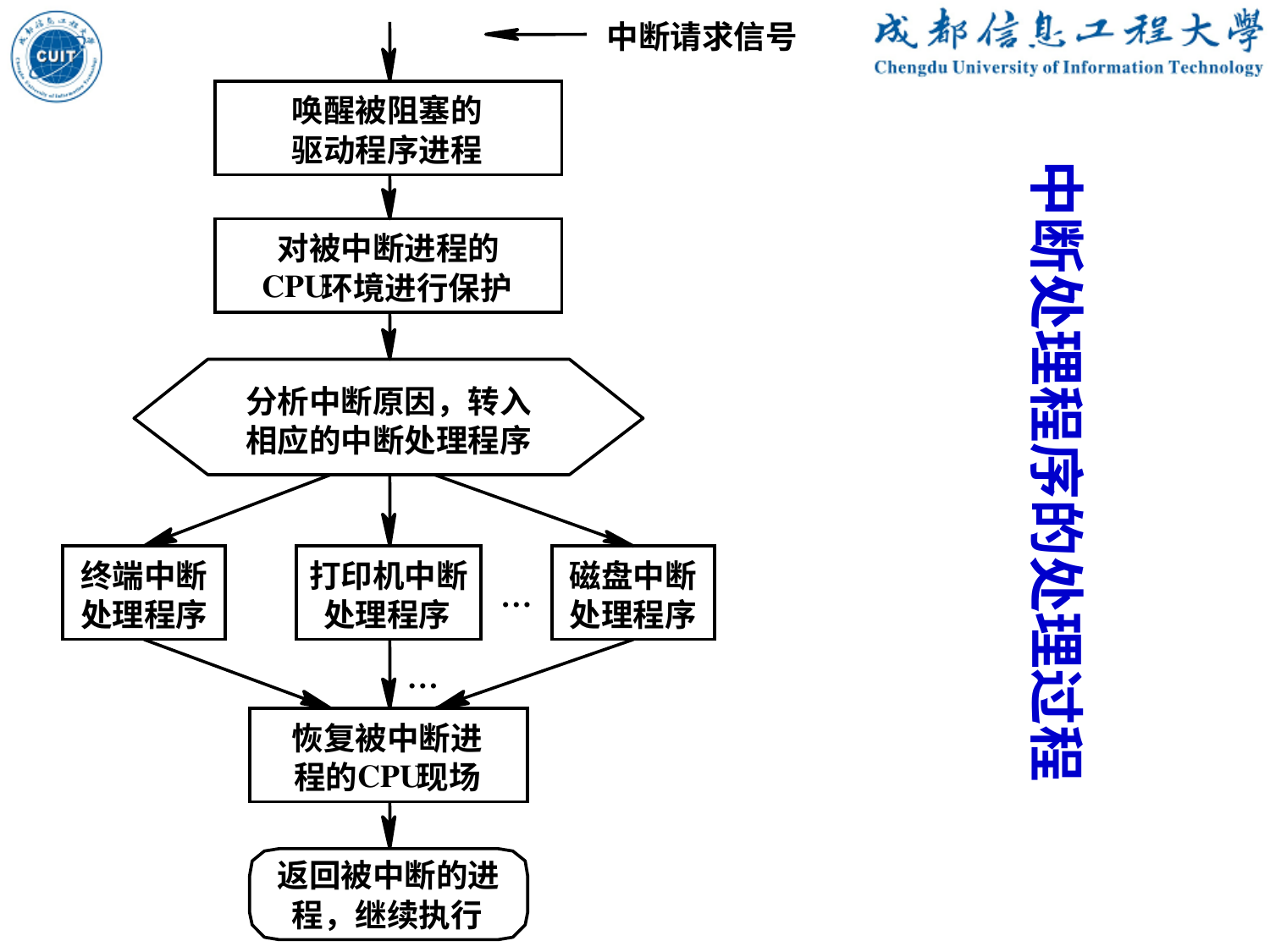

中断请求信号

唤醒被阻塞的
驱动程序进程
中断处理程序的处理过程

对被中断进程的
CPU
环境进行保护

分析中断原因，转入
相应的中断处理程序

终端中断
打印机中断
磁盘中断
…
处理程序
处理程序
处理程序

…

恢复被中断进
CPU
程的
现场

返回被中断的进
程，继续执行